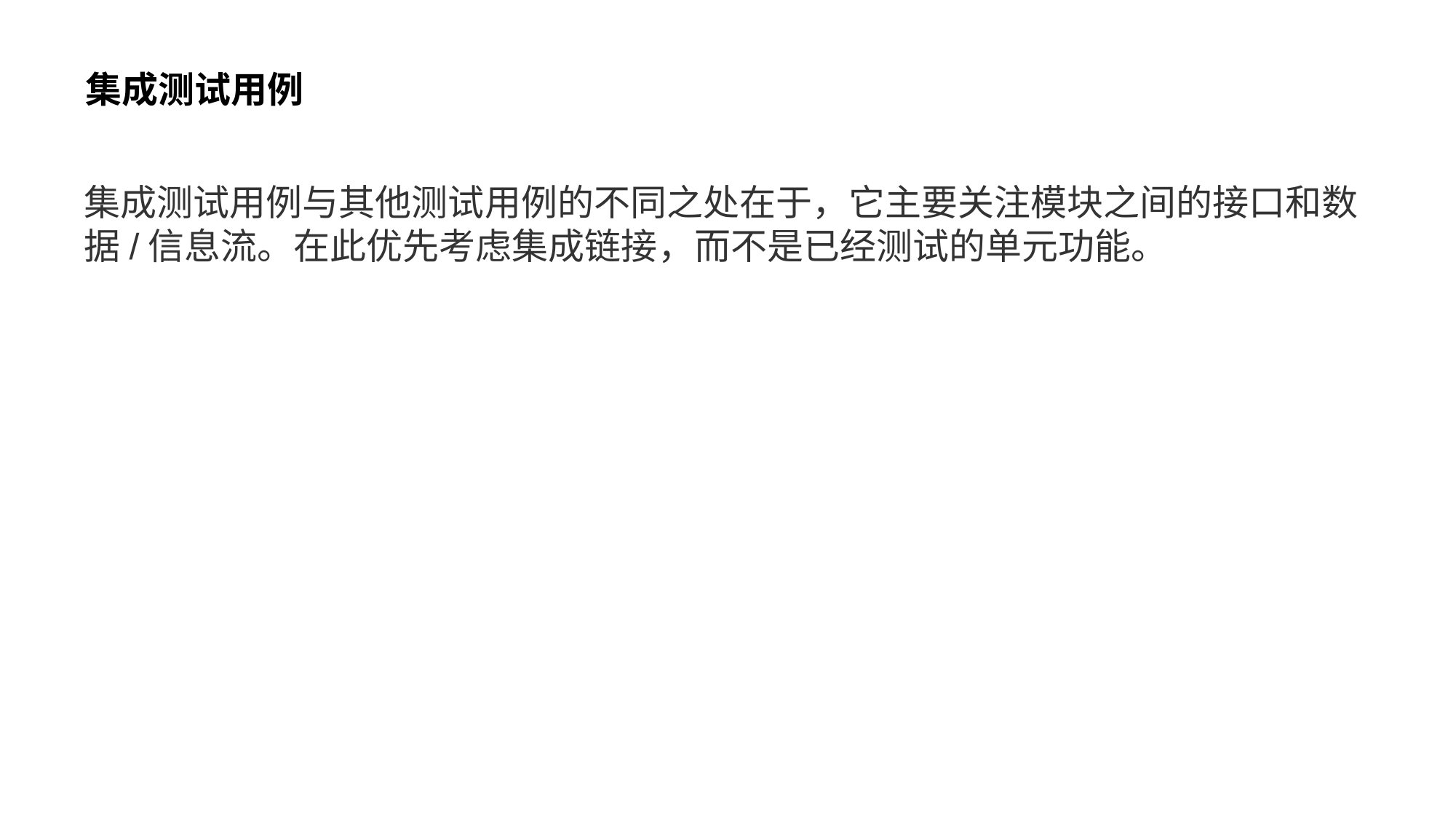

集成测试用例
集成测试用例与其他测试用例的不同之处在于，它主要关注模块之间的接口和数据/信息流。在此优先考虑集成链接，而不是已经测试的单元功能。